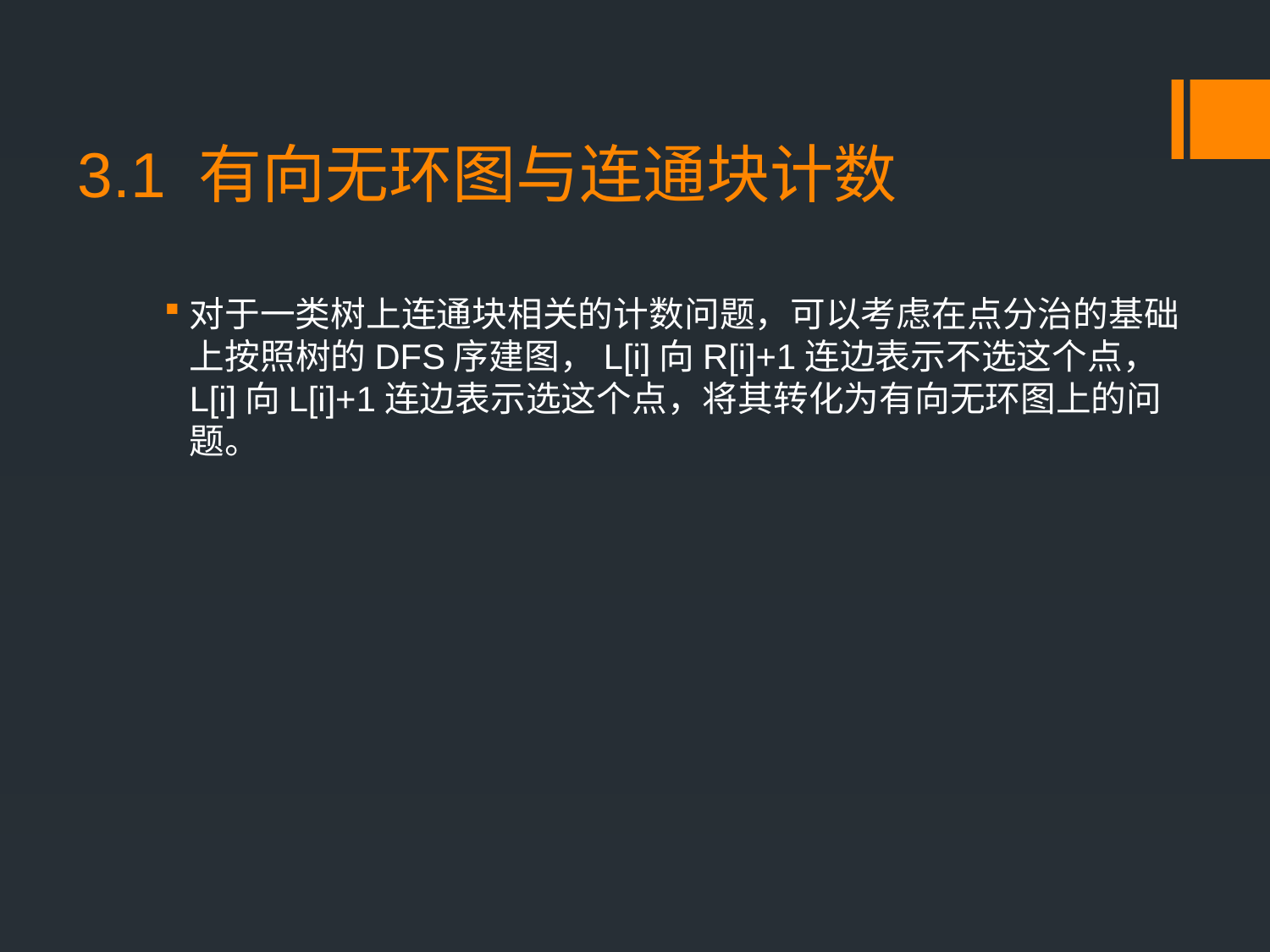

# 3.1 有向无环图与连通块计数

对于一类树上连通块相关的计数问题，可以考虑在点分治的基础上按照树的DFS序建图，L[i]向R[i]+1连边表示不选这个点，L[i]向L[i]+1连边表示选这个点，将其转化为有向无环图上的问题。